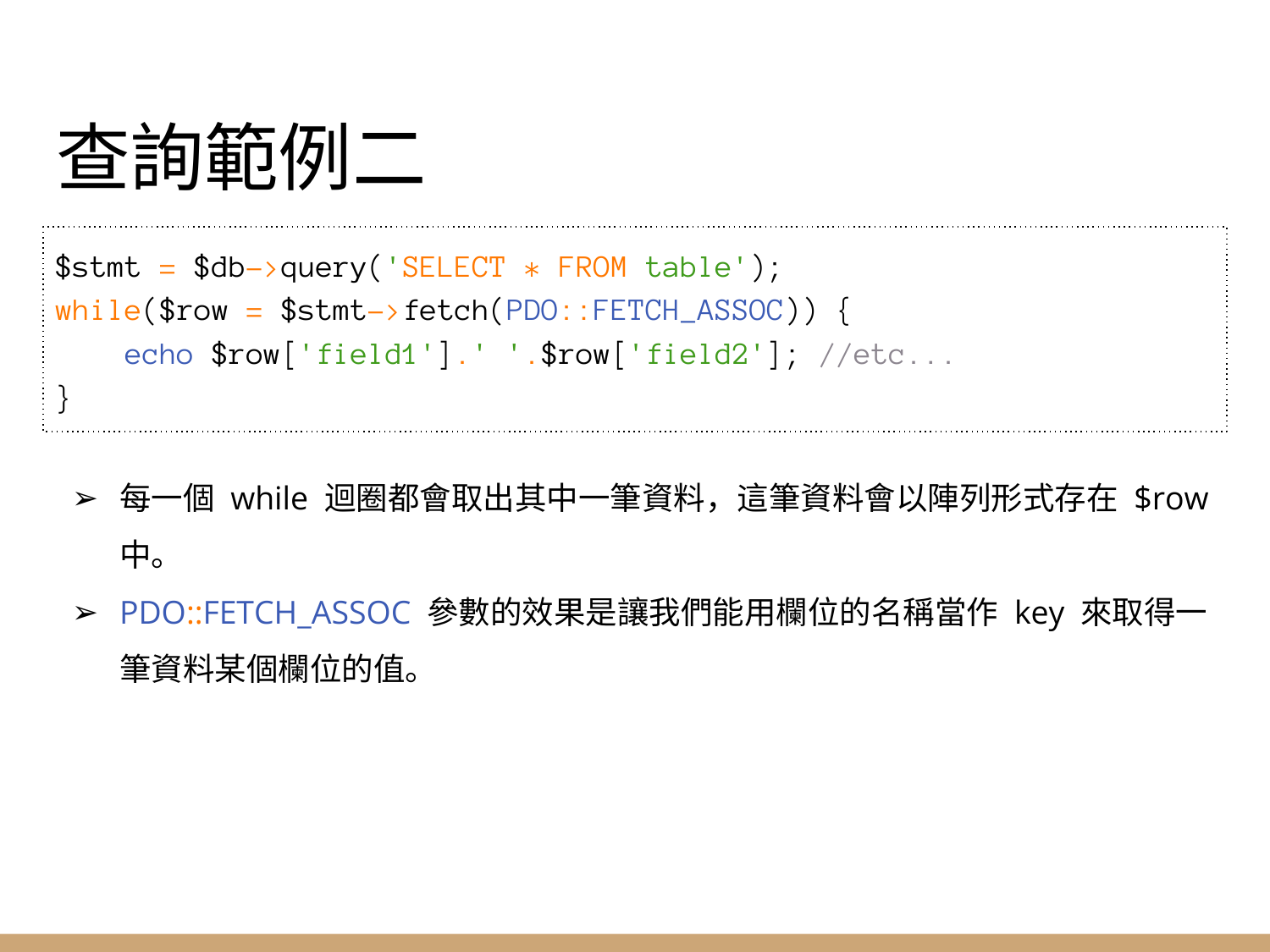

# 查詢範例二
$stmt = $db->query('SELECT * FROM table');
while($row = $stmt->fetch(PDO::FETCH_ASSOC)) {
    echo $row['field1'].' '.$row['field2']; //etc...
}

每一個 while 迴圈都會取出其中一筆資料，這筆資料會以陣列形式存在 $row 中。
PDO::FETCH_ASSOC 參數的效果是讓我們能用欄位的名稱當作 key 來取得一筆資料某個欄位的值。